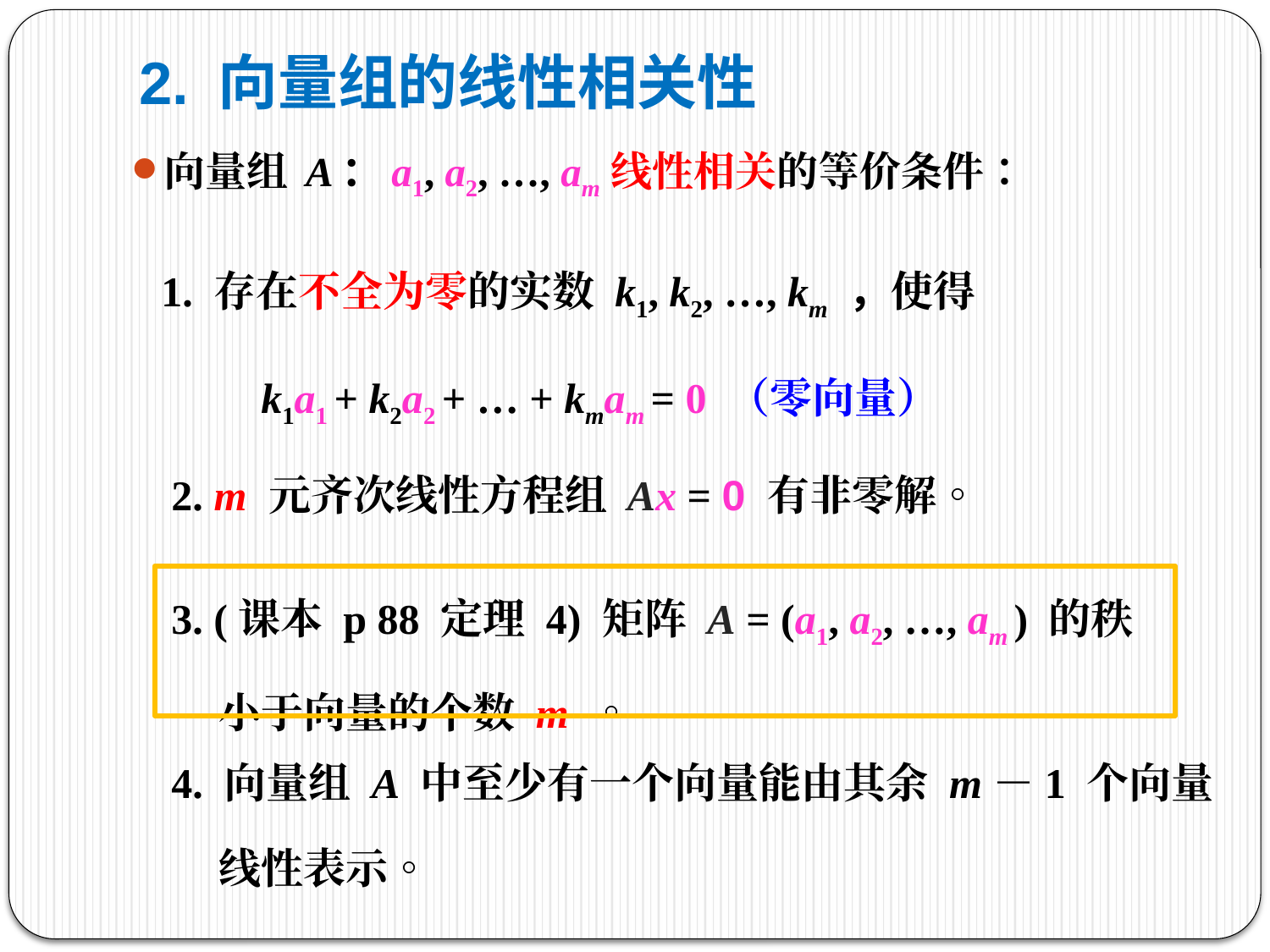

# 2. 向量组的线性相关性
向量组 A：a1, a2, …, am 线性相关的等价条件：

1. 存在不全为零的实数 k1, k2, …, km ，使得
k1a1 + k2a2 + … + kmam = 0 （零向量）
2. m 元齐次线性方程组 Ax = 0 有非零解。
3. (课本 p 88 定理 4) 矩阵 A = (a1, a2, …, am ) 的秩小于向量的个数 m 。

4. 向量组 A 中至少有一个向量能由其余 m－1 个向量线性表示。